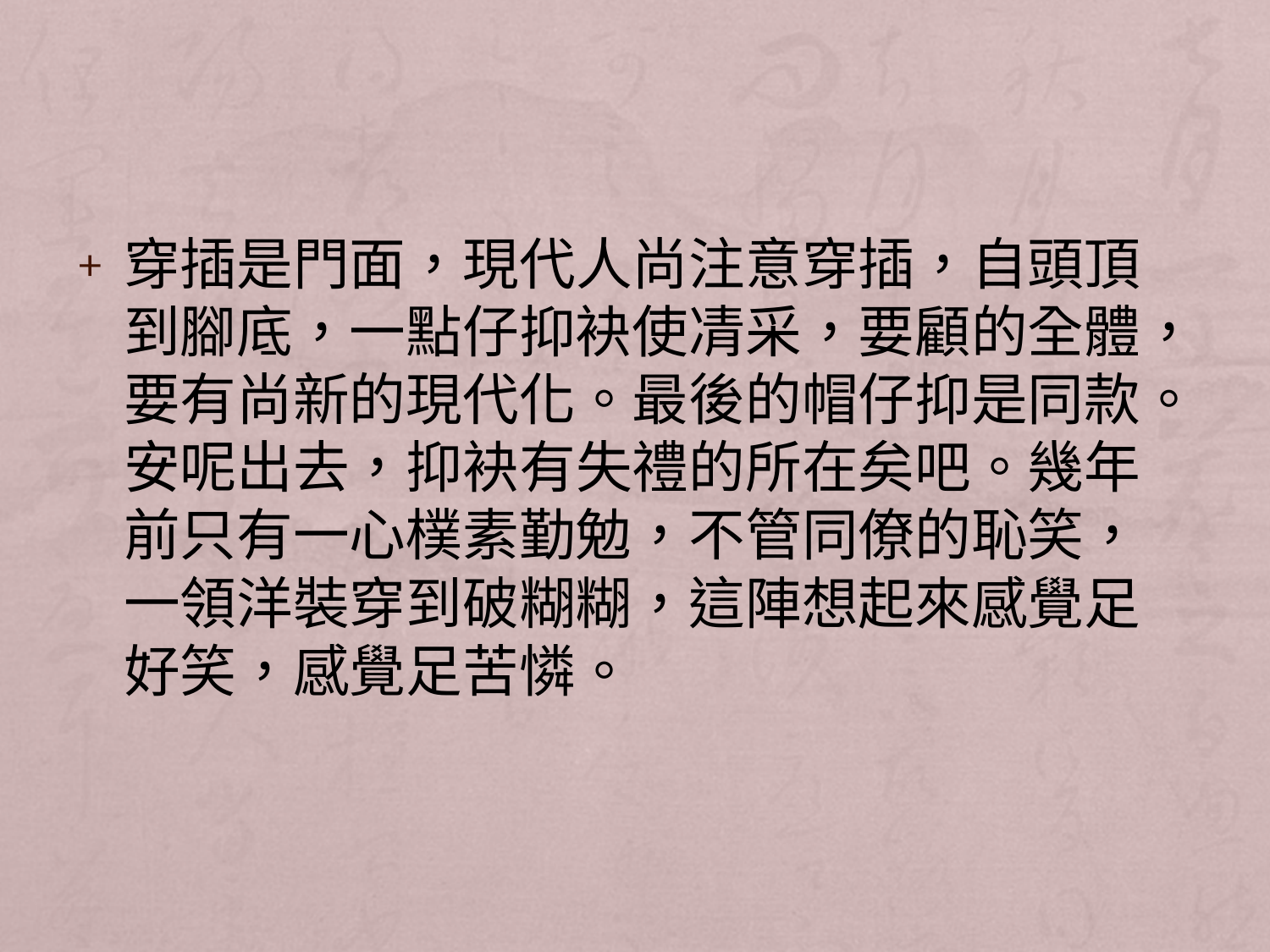

#
穿插是門面，現代人尚注意穿插，自頭頂到腳底，一點仔抑袂使凊采，要顧的全體，要有尚新的現代化。最後的帽仔抑是同款。安呢出去，抑袂有失禮的所在矣吧。幾年前只有一心樸素勤勉，不管同僚的恥笑，一領洋裝穿到破糊糊，這陣想起來感覺足好笑，感覺足苦憐。